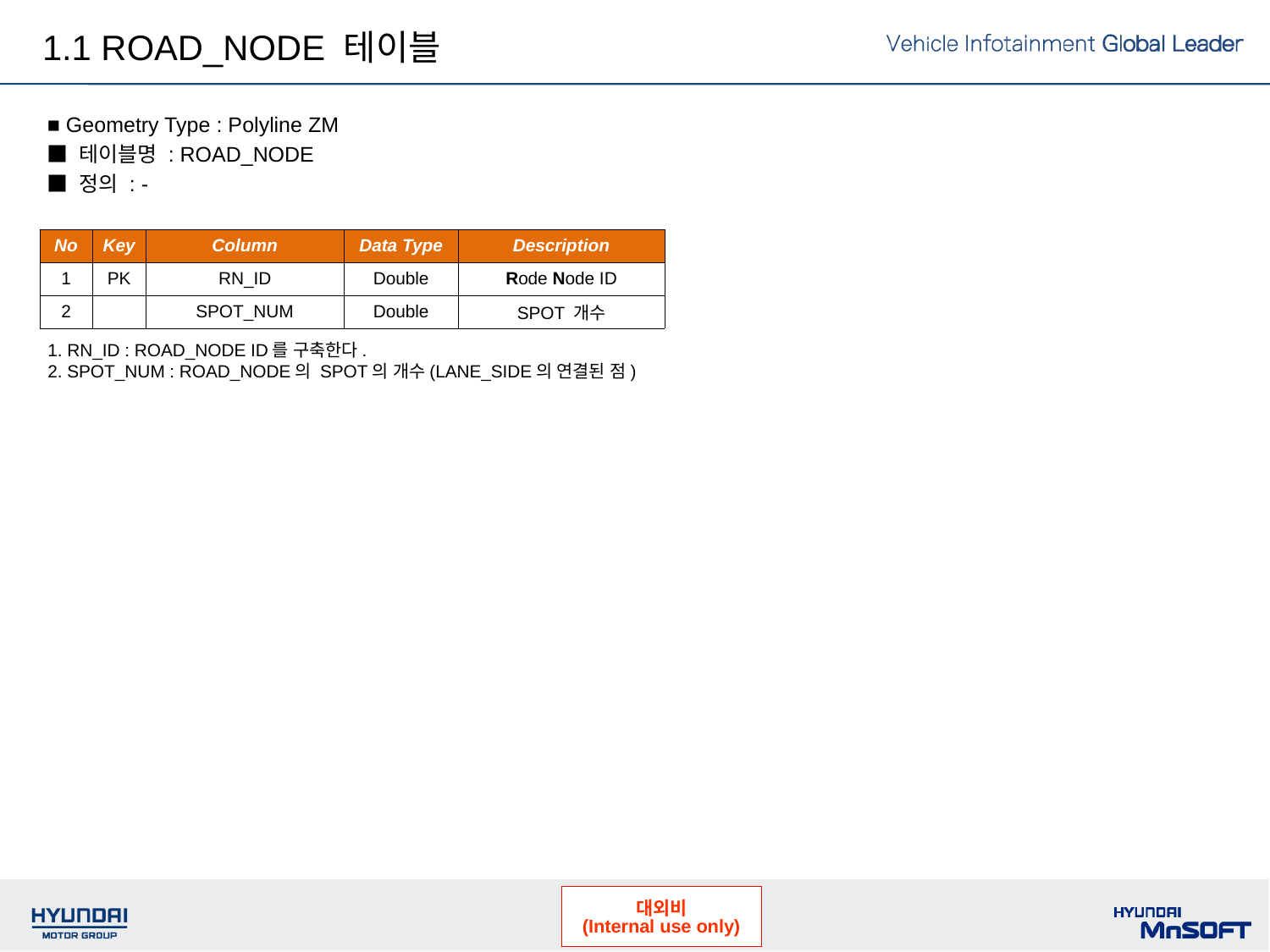

1.1 ROAD_NODE 테이블
■ Geometry Type : Polyline ZM
■ 테이블명 : ROAD_NODE
■ 정의 : -
| No | Key | Column | Data Type | Description |
| --- | --- | --- | --- | --- |
| 1 | PK | RN\_ID | Double | Rode Node ID |
| 2 |  | SPOT\_NUM | Double | SPOT 개수 |
1. RN_ID : ROAD_NODE ID를 구축한다.
2. SPOT_NUM : ROAD_NODE의 SPOT의 개수(LANE_SIDE의 연결된 점)